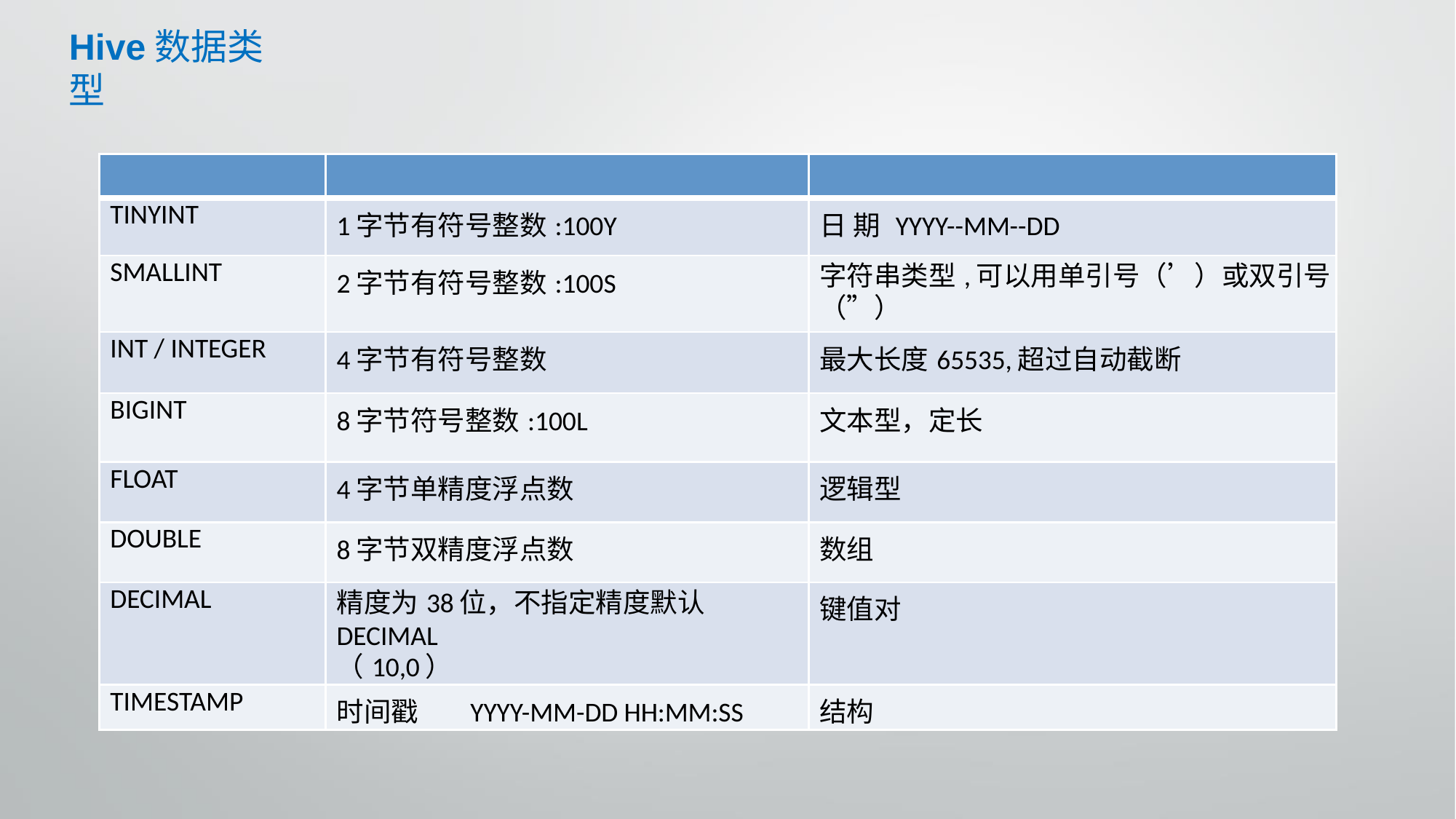

# Hive数据类型
|  |  |  |
| --- | --- | --- |
| TINYINT | 1字节有符号整数:100Y | 日 期 YYYY--MM--DD |
| SMALLINT | 2字节有符号整数:100S | 字符串类型,可以用单引号（’）或双引号 （”） |
| INT / INTEGER | 4字节有符号整数 | 最大长度65535,超过自动截断 |
| BIGINT | 8字节符号整数:100L | 文本型，定长 |
| FLOAT | 4字节单精度浮点数 | 逻辑型 |
| DOUBLE | 8字节双精度浮点数 | 数组 |
| DECIMAL | 精度为38位，不指定精度默认DECIMAL （10,0） | 键值对 |
| TIMESTAMP | 时间戳 YYYY-MM-DD HH:MM:SS | 结构 |